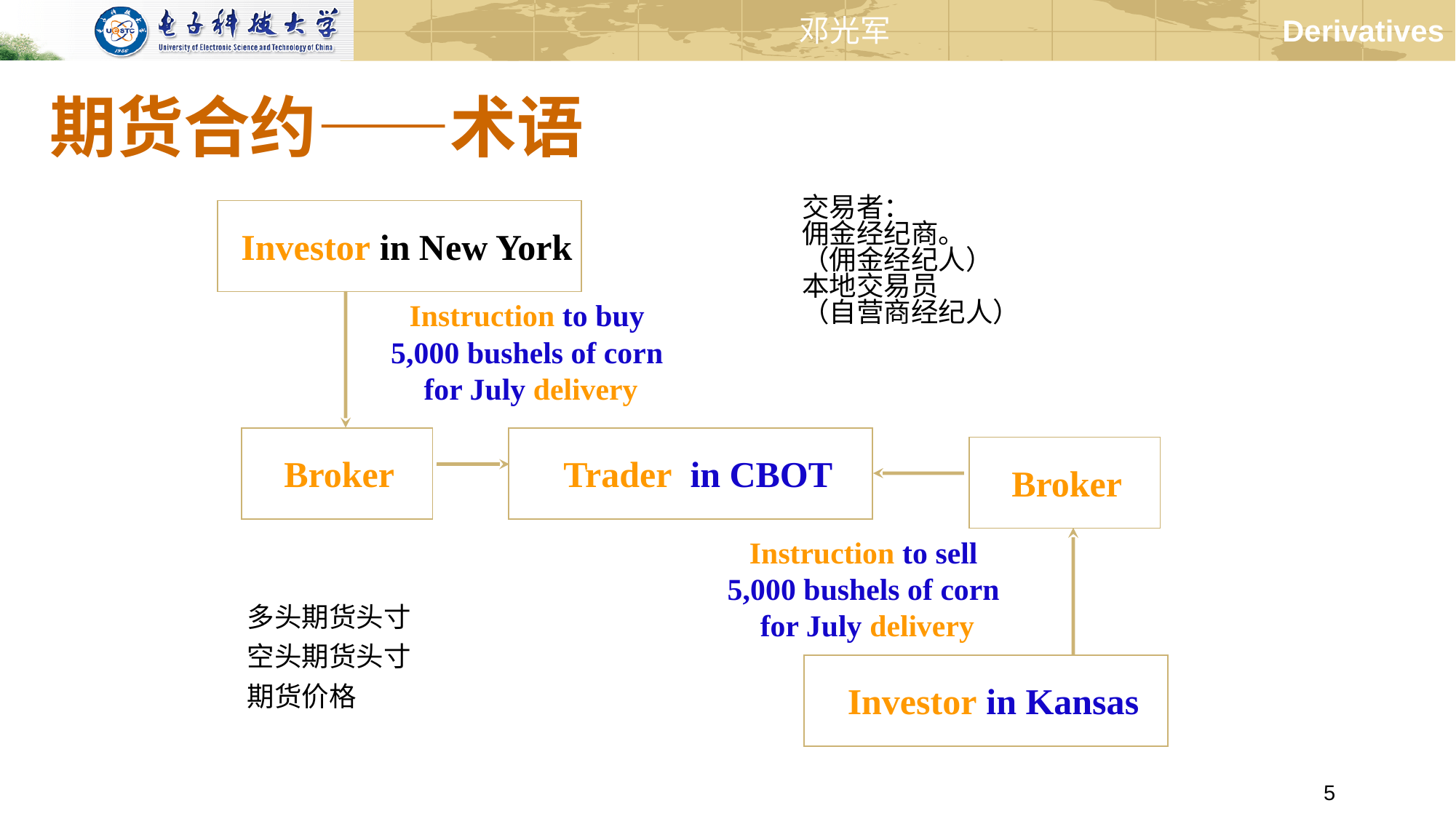

# 期货合约——术语
交易者：
佣金经纪商。
（佣金经纪人）
本地交易员
（自营商经纪人）

Investor in New York

Instruction to buy
 5,000 bushels of corn
 for July delivery

Broker

Trader  in CBOT

Broker

Instruction to sell
 5,000 bushels of corn
 for July delivery

多头期货头寸
空头期货头寸
期货价格

Investor in Kansas